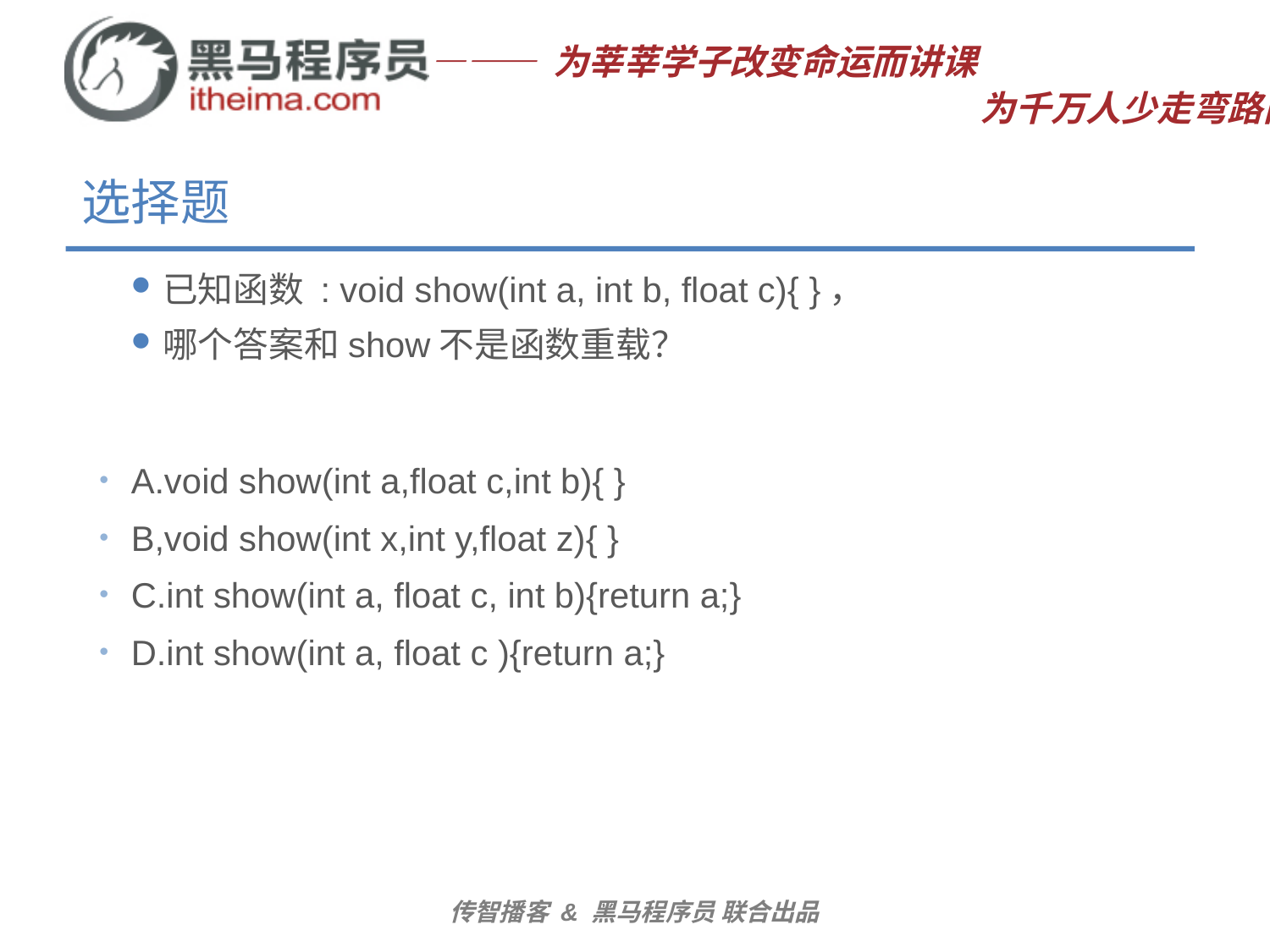

# 选择题
已知函数 : void show(int a, int b, float c){ }，
哪个答案和show不是函数重载？

A.void show(int a,float c,int b){ }
B,void show(int x,int y,float z){ }
C.int show(int a, float c, int b){return a;}
D.int show(int a, float c ){return a;}